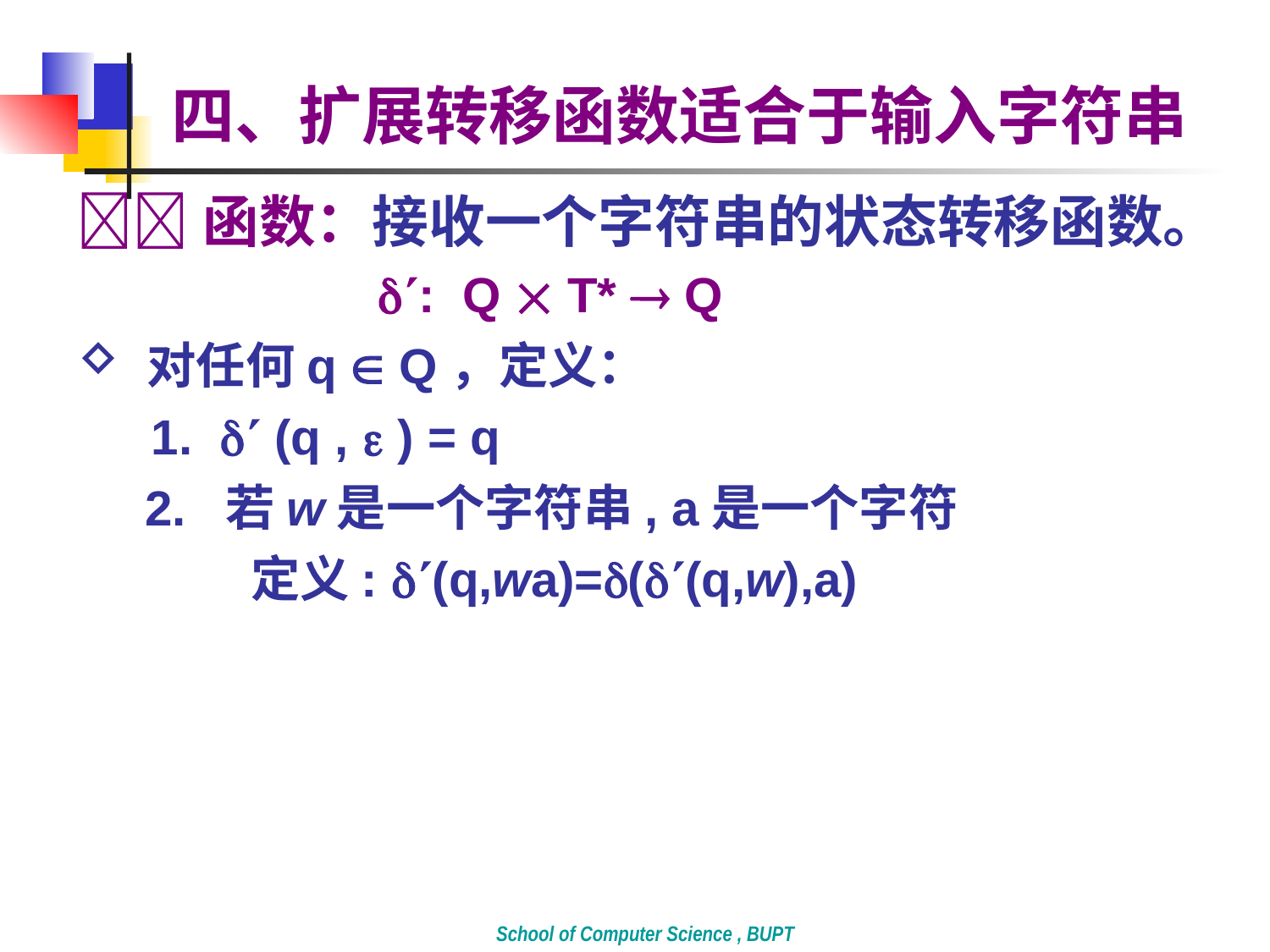

# 四、扩展转移函数适合于输入字符串
δ′函数：接收一个字符串的状态转移函数。
 			δ′:  Q × T* → Q
 对任何q ∈ Q，定义：
  1.  δ′ (q , ε ) = q
     2.  若w是一个字符串, a是一个字符
		定义: δ′(q,wa)=δ(δ′(q,w),a)

School of Computer Science , BUPT
15